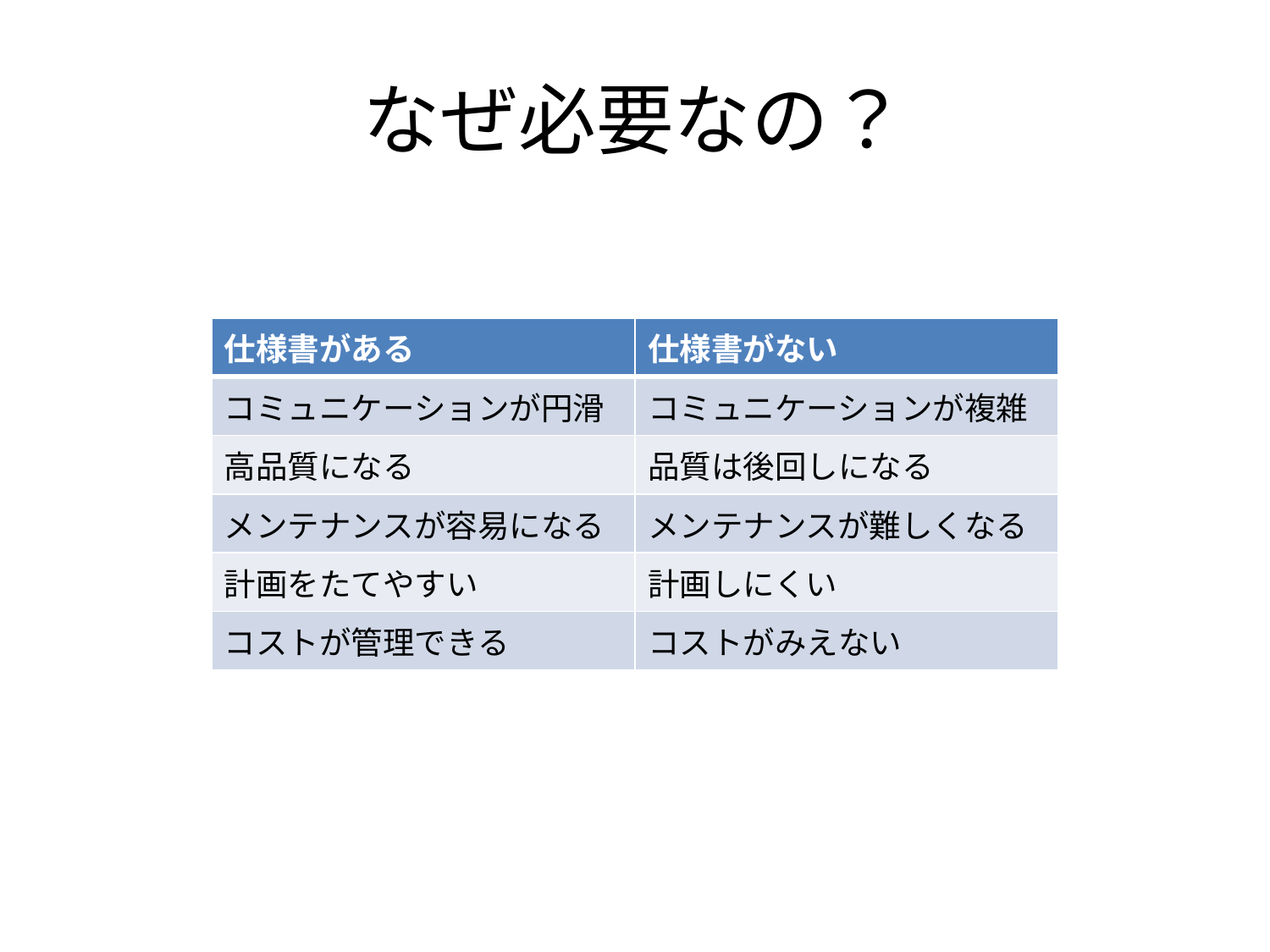

# なぜ必要なの？
| 仕様書がある | 仕様書がない |
| --- | --- |
| コミュニケーションが円滑 | コミュニケーションが複雑 |
| 高品質になる | 品質は後回しになる |
| メンテナンスが容易になる | メンテナンスが難しくなる |
| 計画をたてやすい | 計画しにくい |
| コストが管理できる | コストがみえない |